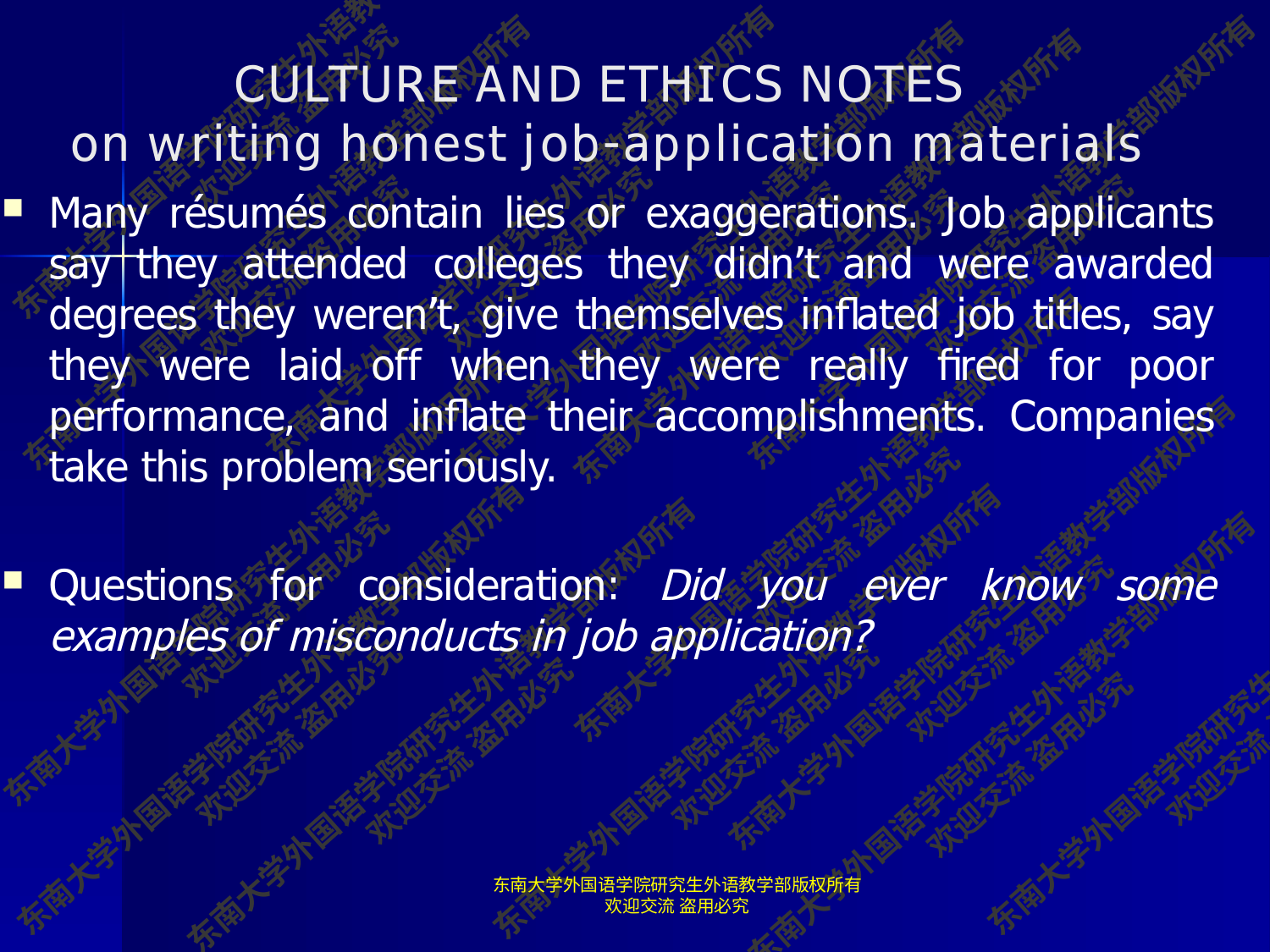

# CULTURE AND ETHICS NOTES on writing honest job-application materials
Many résumés contain lies or exaggerations. Job applicants say they attended colleges they didn’t and were awarded degrees they weren’t, give themselves inflated job titles, say they were laid off when they were really fired for poor performance, and inflate their accomplishments. Companies take this problem seriously.

Questions for consideration: Did you ever know some examples of misconducts in job application?
东南大学外国语学院研究生外语教学部版权所有 欢迎交流 盗用必究